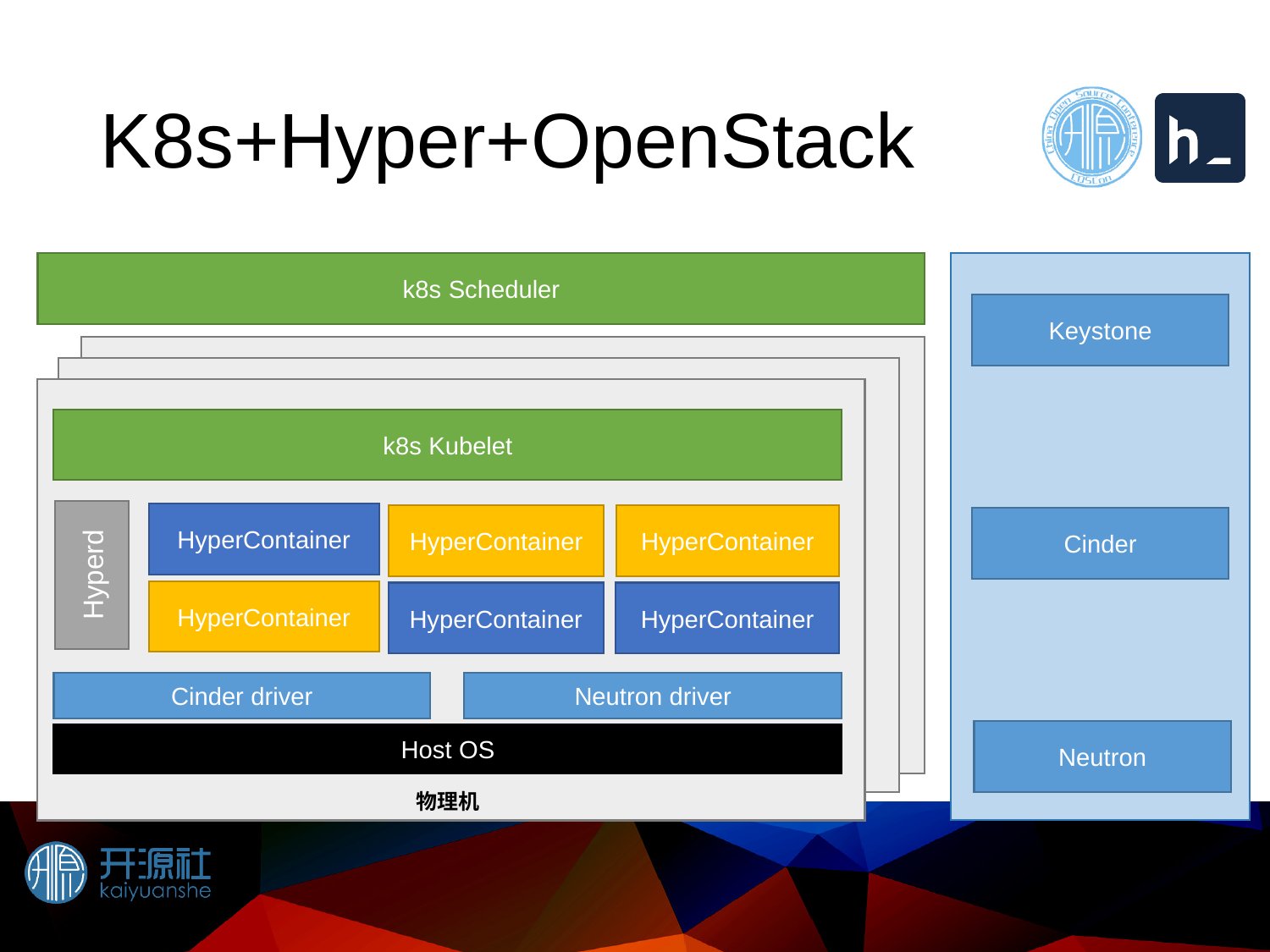

# K8s+Hyper+OpenStack
k8s Scheduler

Keystone

k8s Kubelet
HyperContainer
HyperContainer
HyperContainer
Cinder
Hyperd
HyperContainer
HyperContainer
HyperContainer
Cinder driver
Neutron driver
Neutron
Host OS
物理机